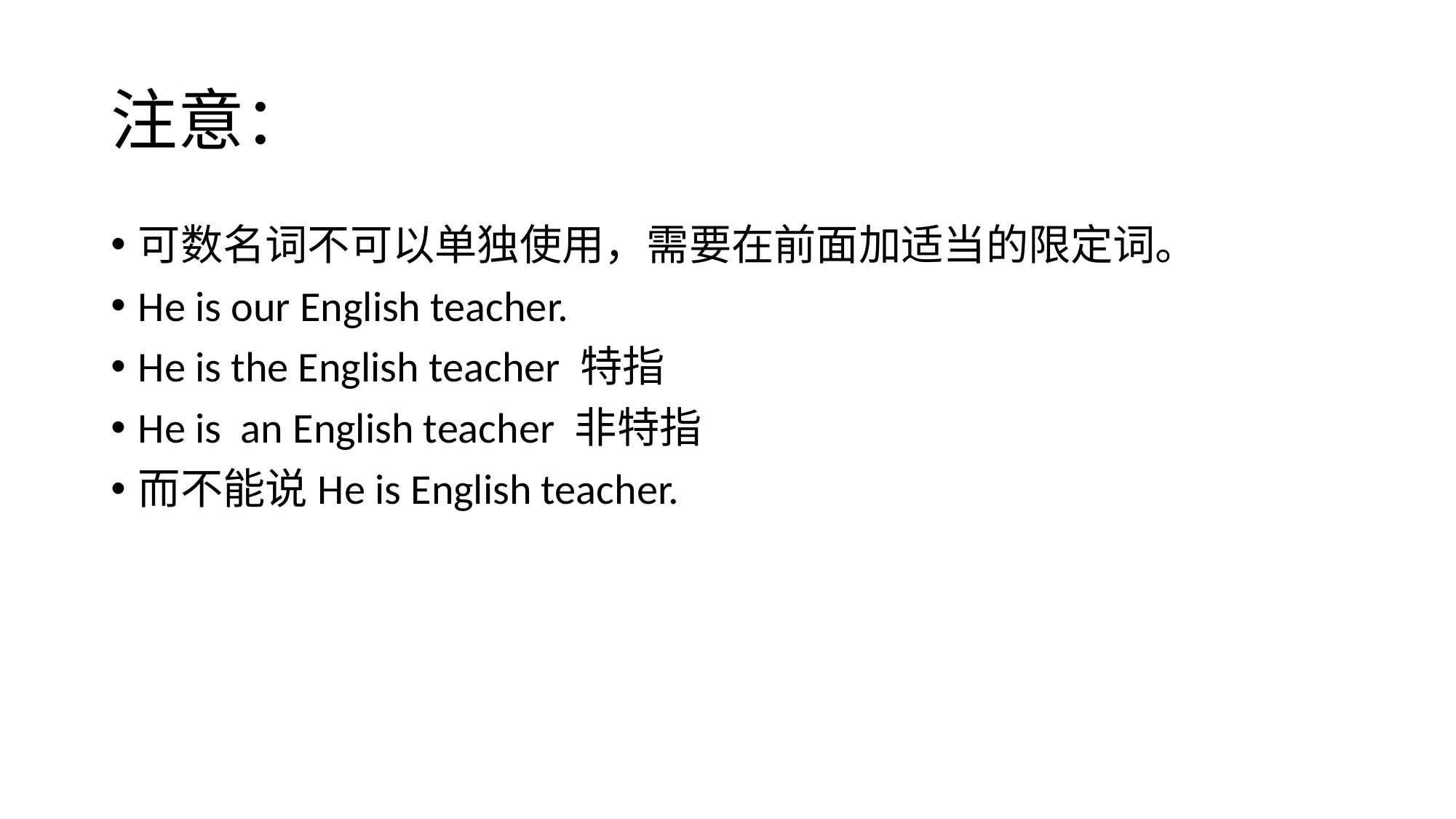

# 注意：
可数名词不可以单独使用，需要在前面加适当的限定词。
He is our English teacher.
He is the English teacher 特指
He is  an English teacher 非特指
而不能说He is English teacher.